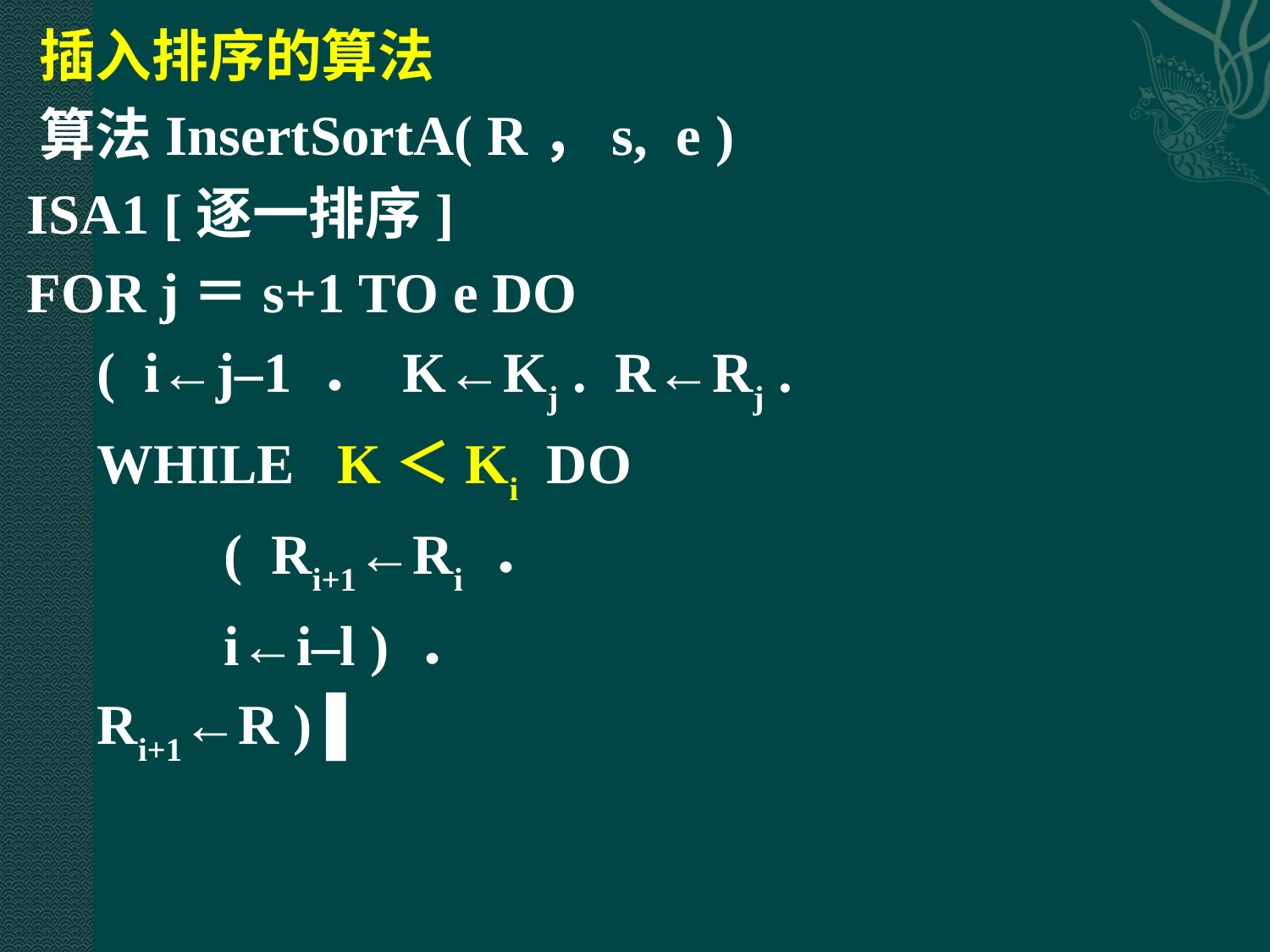

插入排序的算法
 算法InsertSortA( R，s,  e )
 ISA1 [逐一排序]
 FOR j＝s+1 TO e DO
	(  i←j–1 ． K←Kj .  R←Rj .
	WHILE   K＜Ki  DO
		(  Ri+1←Ri ．
		i←i–l ) ．
	Ri+1←R ) ▌